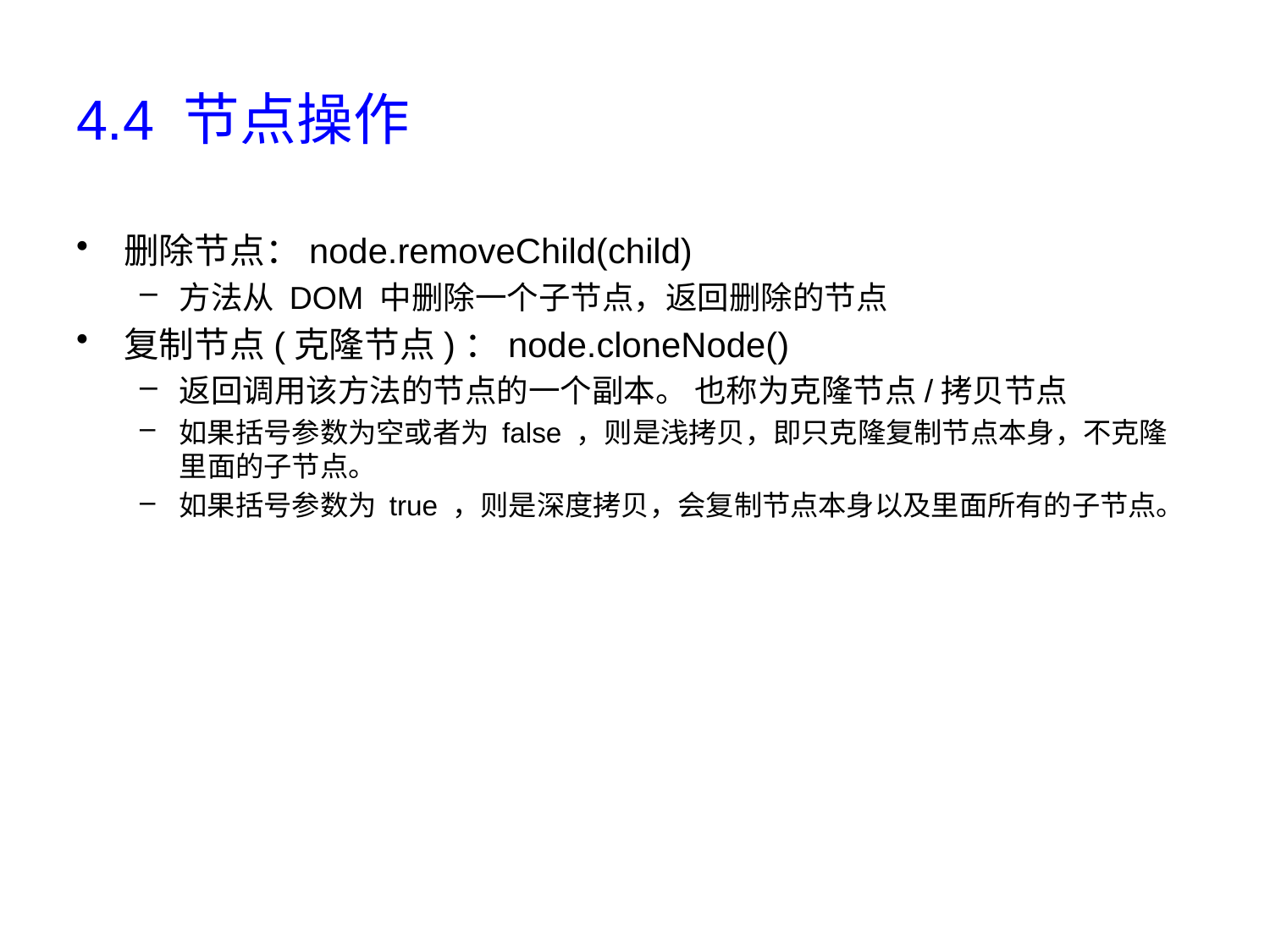

# 4.4 节点操作
删除节点：node.removeChild(child)
方法从 DOM 中删除一个子节点，返回删除的节点
复制节点(克隆节点)：node.cloneNode()
返回调用该方法的节点的一个副本。 也称为克隆节点/拷贝节点
如果括号参数为空或者为 false ，则是浅拷贝，即只克隆复制节点本身，不克隆里面的子节点。
如果括号参数为 true ，则是深度拷贝，会复制节点本身以及里面所有的子节点。